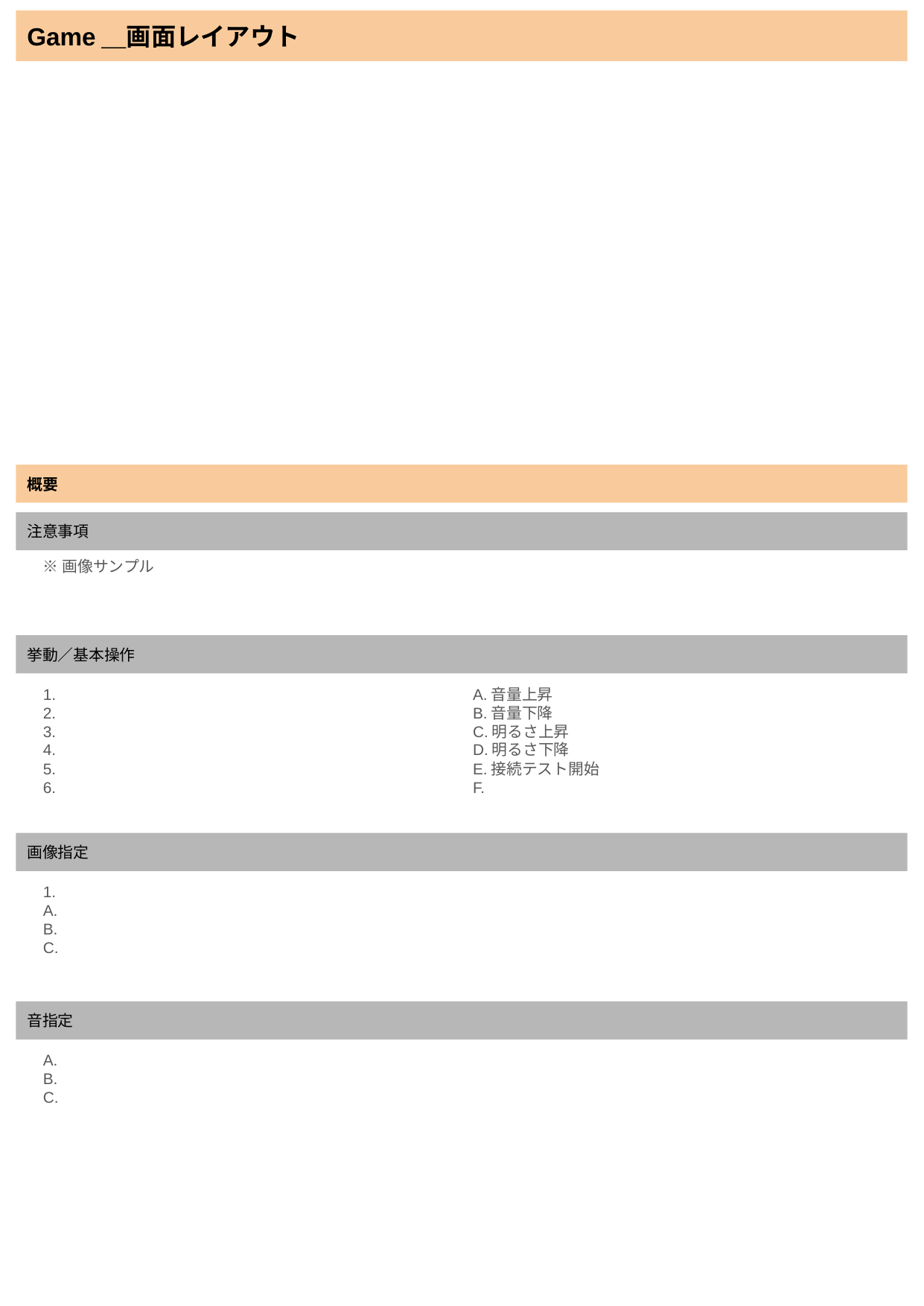

Game＿画面レイアウト

概要
注意事項
※画像サンプル
挙動／基本操作
1.
2.
3.
4.
5.
6.

A.音量上昇
B.音量下降
C.明るさ上昇
D.明るさ下降
E.接続テスト開始
F.
画像指定
1.
A.
B.
C.
音指定
A.
B.
C.